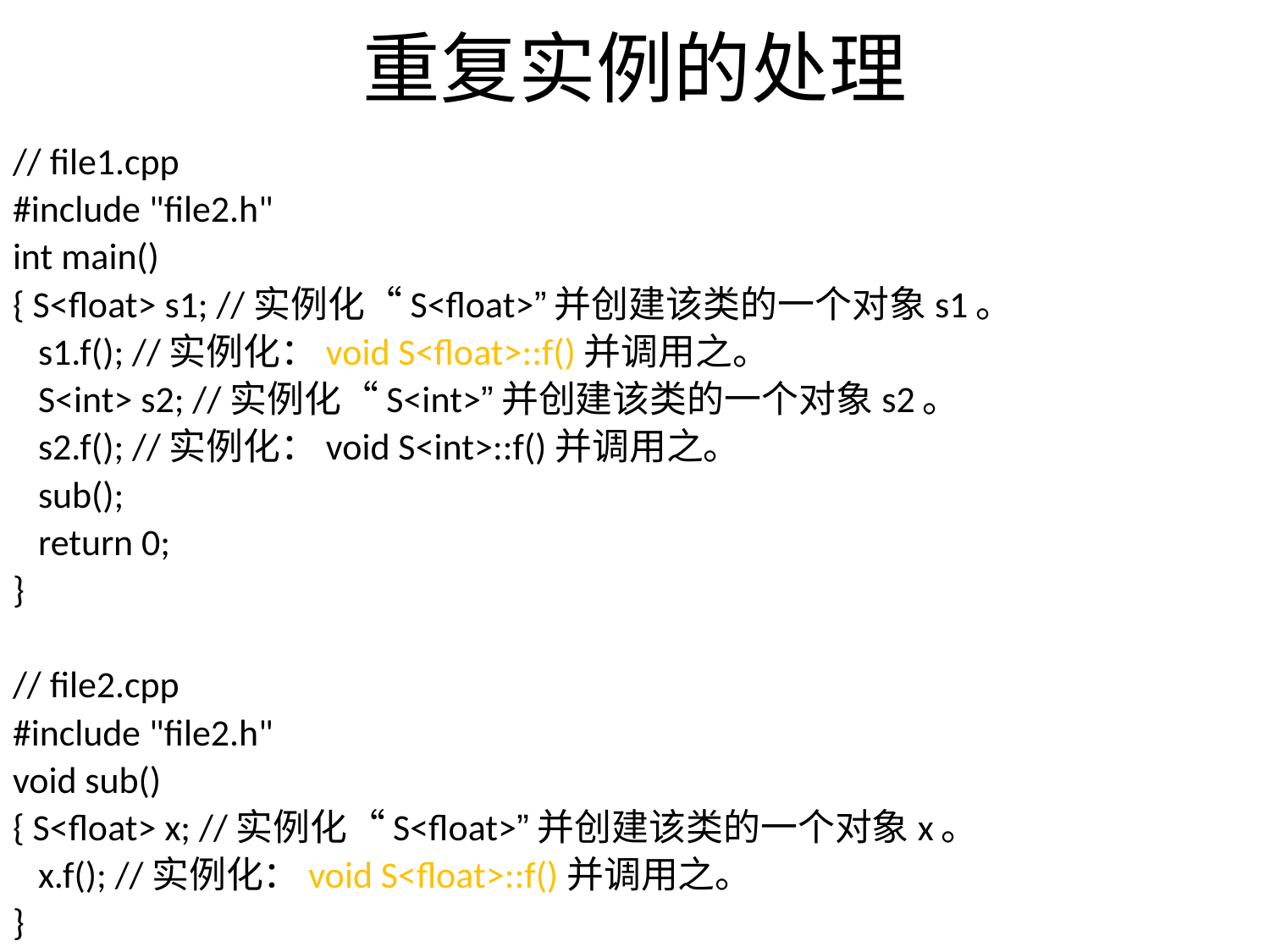

# 重复实例的处理
// file1.cpp
#include "file2.h"
int main()
{ S<float> s1; //实例化“S<float>”并创建该类的一个对象s1。
   s1.f(); //实例化：void S<float>::f()并调用之。
   S<int> s2; //实例化“S<int>”并创建该类的一个对象s2。
   s2.f(); //实例化：void S<int>::f()并调用之。
   sub();
   return 0;
}

// file2.cpp
#include "file2.h"
void sub()
{ S<float> x; //实例化“S<float>”并创建该类的一个对象x。
   x.f(); //实例化：void S<float>::f()并调用之。
}